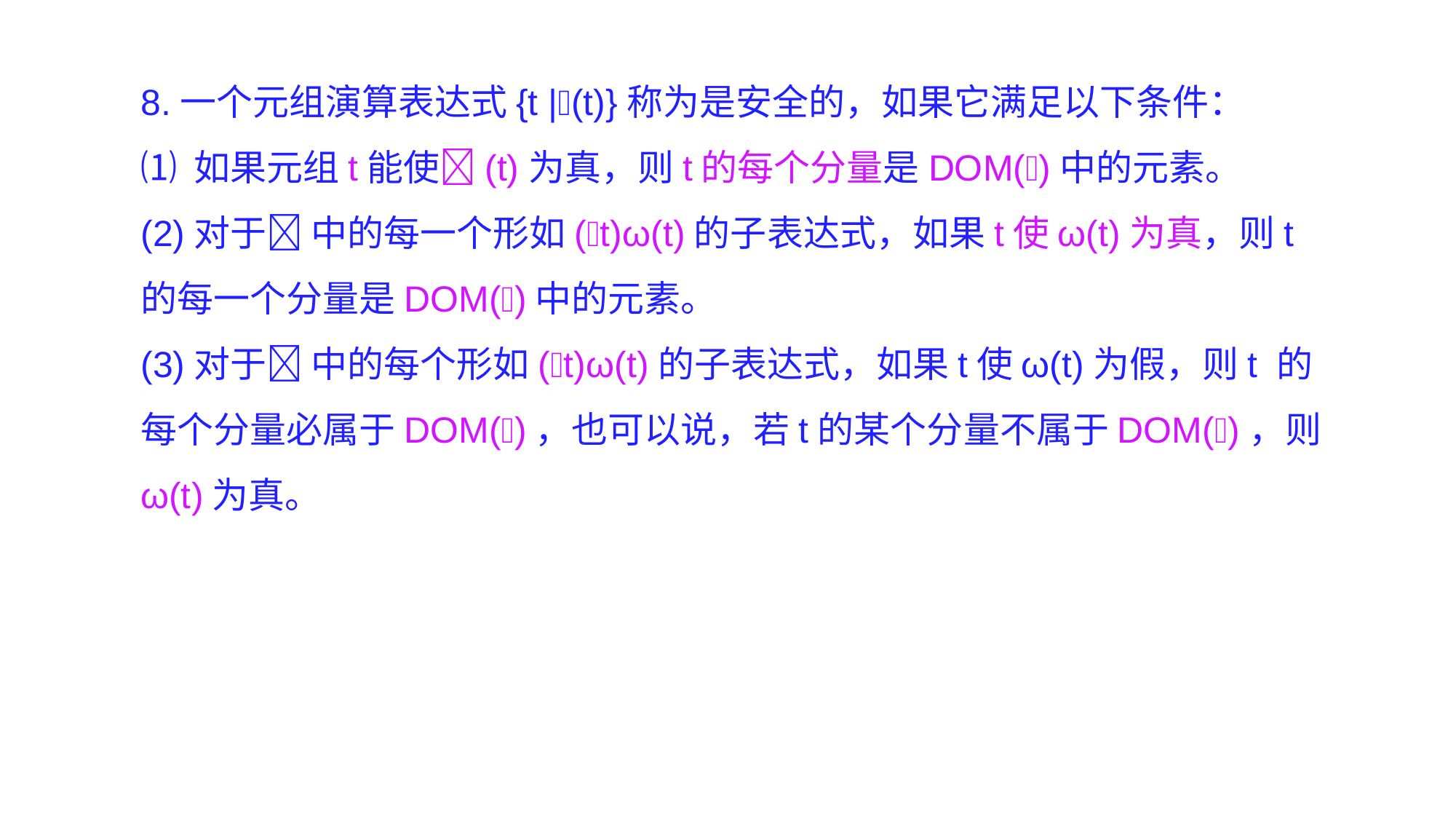

8.一个元组演算表达式{t |ψ(t)}称为是安全的，如果它满足以下条件：
⑴ 如果元组t能使ψ(t)为真，则t的每个分量是DOM(ψ)中的元素。
(2)对于ψ 中的每一个形如(∃t)ω(t)的子表达式，如果t使ω(t)为真，则t 的每一个分量是DOM(ψ)中的元素。
(3)对于ψ 中的每个形如(∀t)ω(t)的子表达式，如果t使ω(t)为假，则t 的每个分量必属于DOM(ψ)，也可以说，若t的某个分量不属于DOM(ψ)，则ω(t)为真。